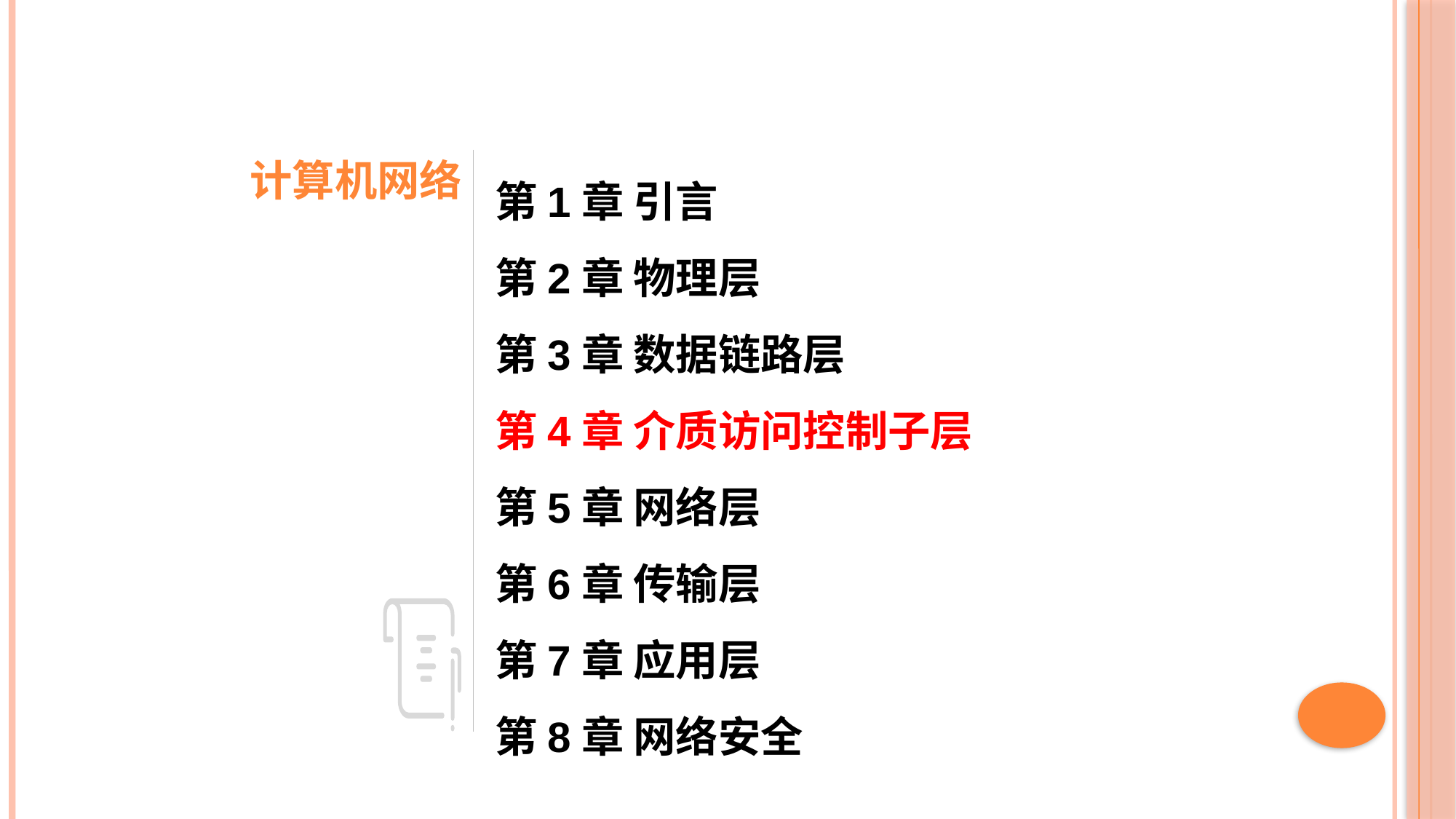

计算机网络
第1章 引言
第2章 物理层
第3章 数据链路层
第4章 介质访问控制子层
第5章 网络层
第6章 传输层
第7章 应用层
第8章 网络安全